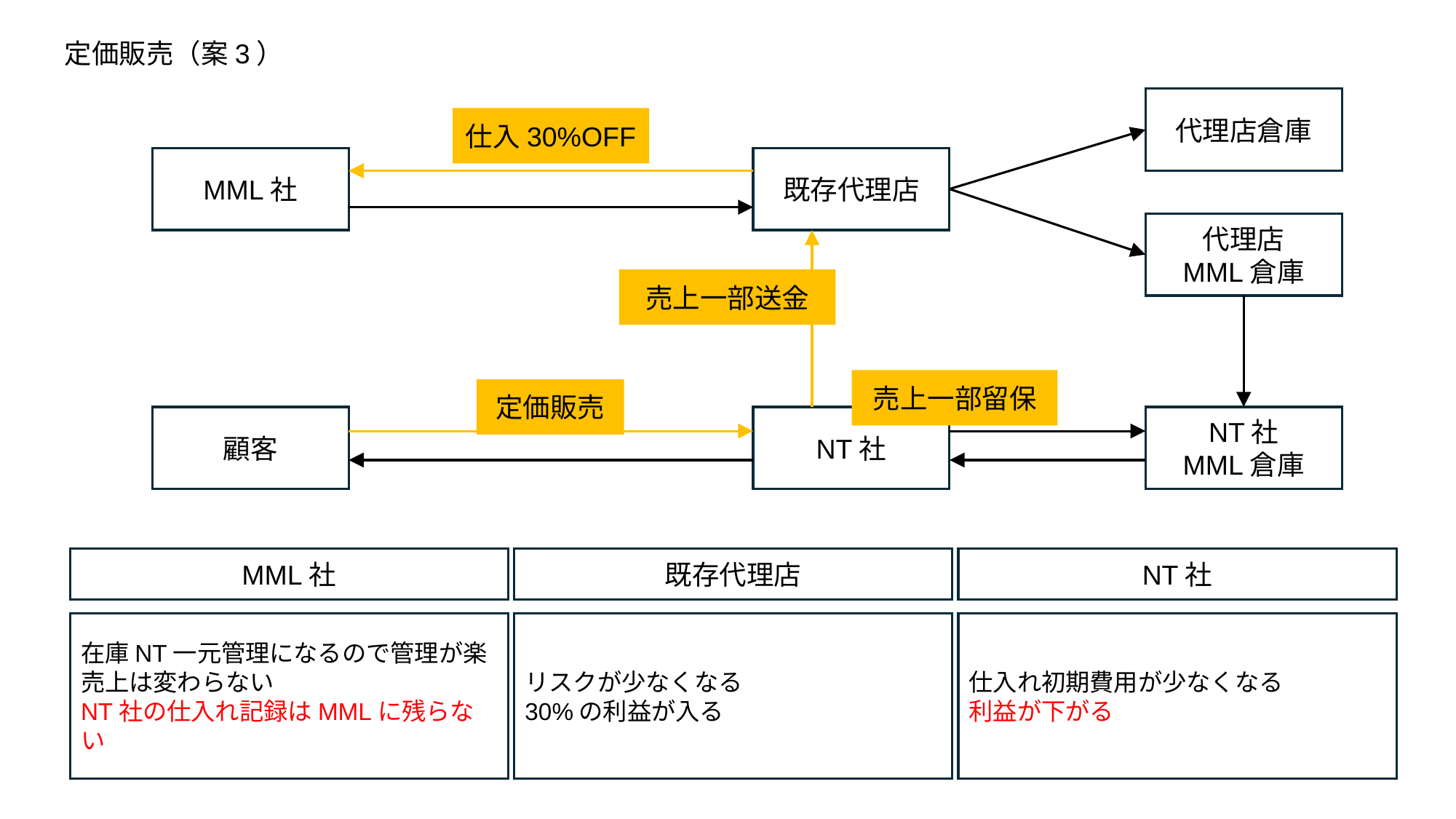

定価販売（案3）
代理店倉庫
仕入30%OFF
MML社
既存代理店
代理店
MML倉庫
売上一部送金
売上一部留保
定価販売
NT社
MML倉庫
顧客
NT社
MML社
既存代理店
NT社
在庫NT一元管理になるので管理が楽
売上は変わらない
NT社の仕入れ記録はMMLに残らない
リスクが少なくなる
30%の利益が入る
仕入れ初期費用が少なくなる
利益が下がる